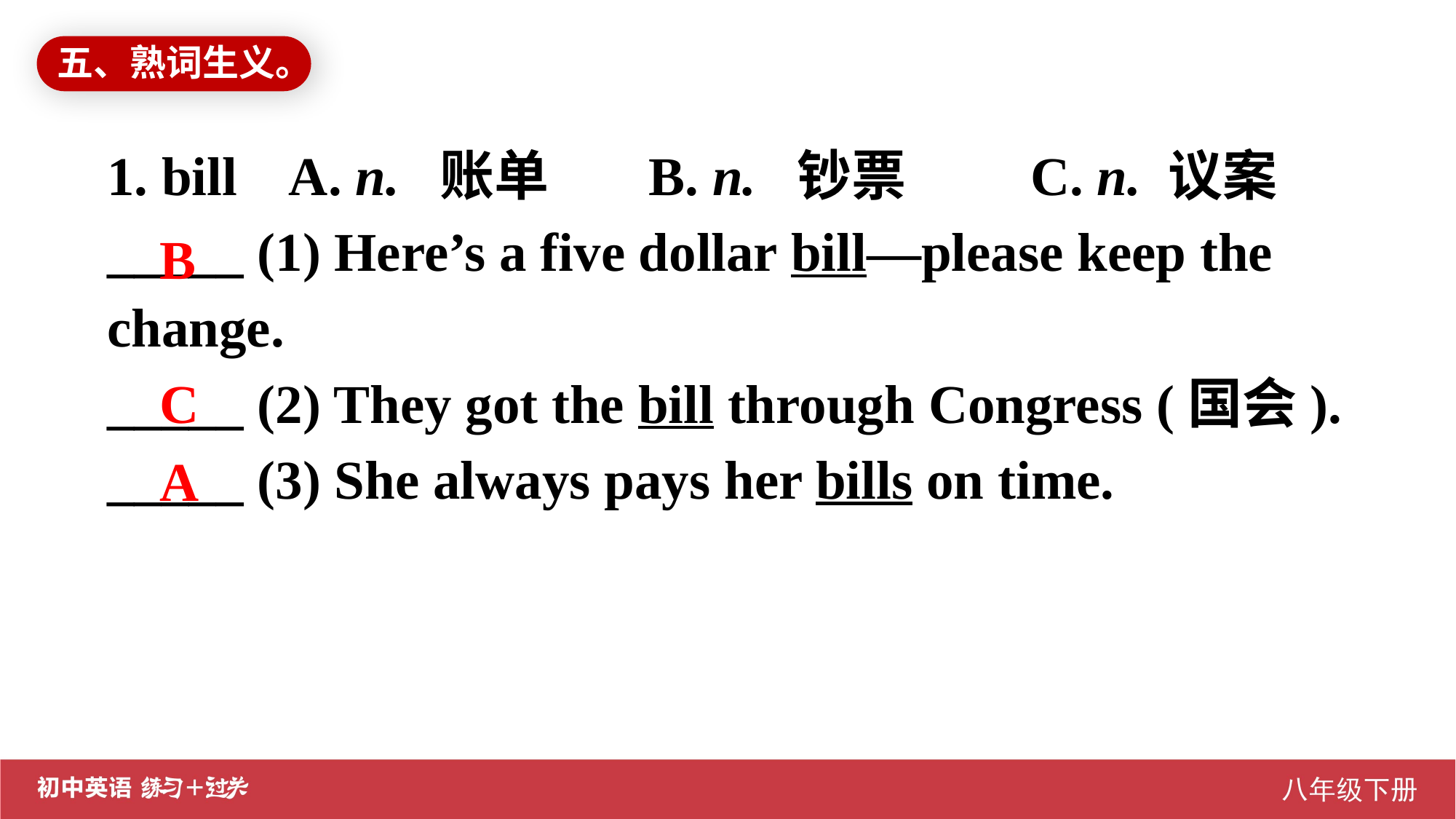

五、熟词生义。

1. bill    A. n.  账单       B. n.  钞票         C. n. 议案
_____ (1) Here’s a five dollar bill—please keep the change.
_____ (2) They got the bill through Congress (国会).
_____ (3) She always pays her bills on time.

B
C
A